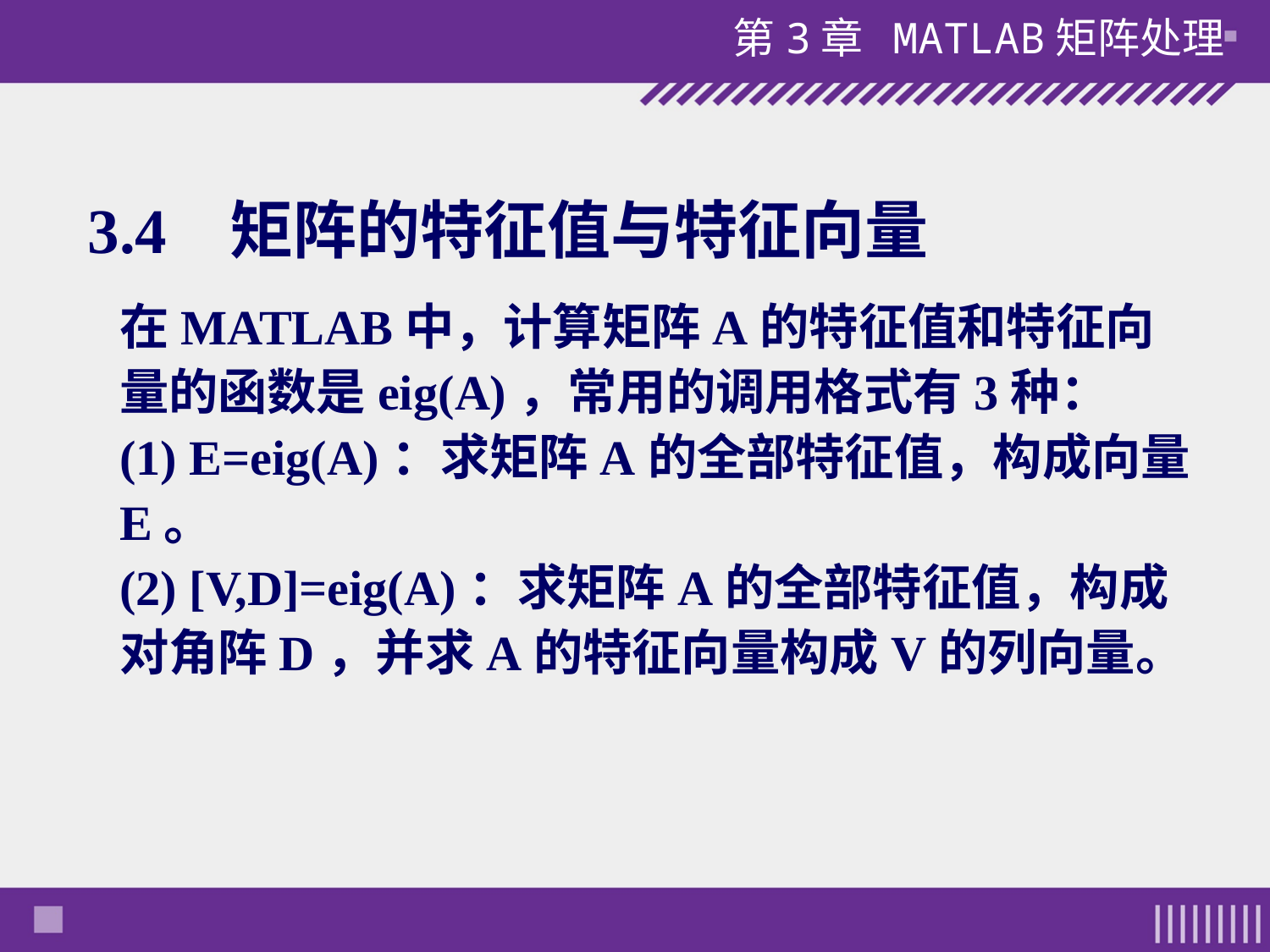

3.4   矩阵的特征值与特征向量
在MATLAB中，计算矩阵A的特征值和特征向量的函数是eig(A)，常用的调用格式有3种：
(1) E=eig(A)：求矩阵A的全部特征值，构成向量E。
(2) [V,D]=eig(A)：求矩阵A的全部特征值，构成对角阵D，并求A的特征向量构成V的列向量。